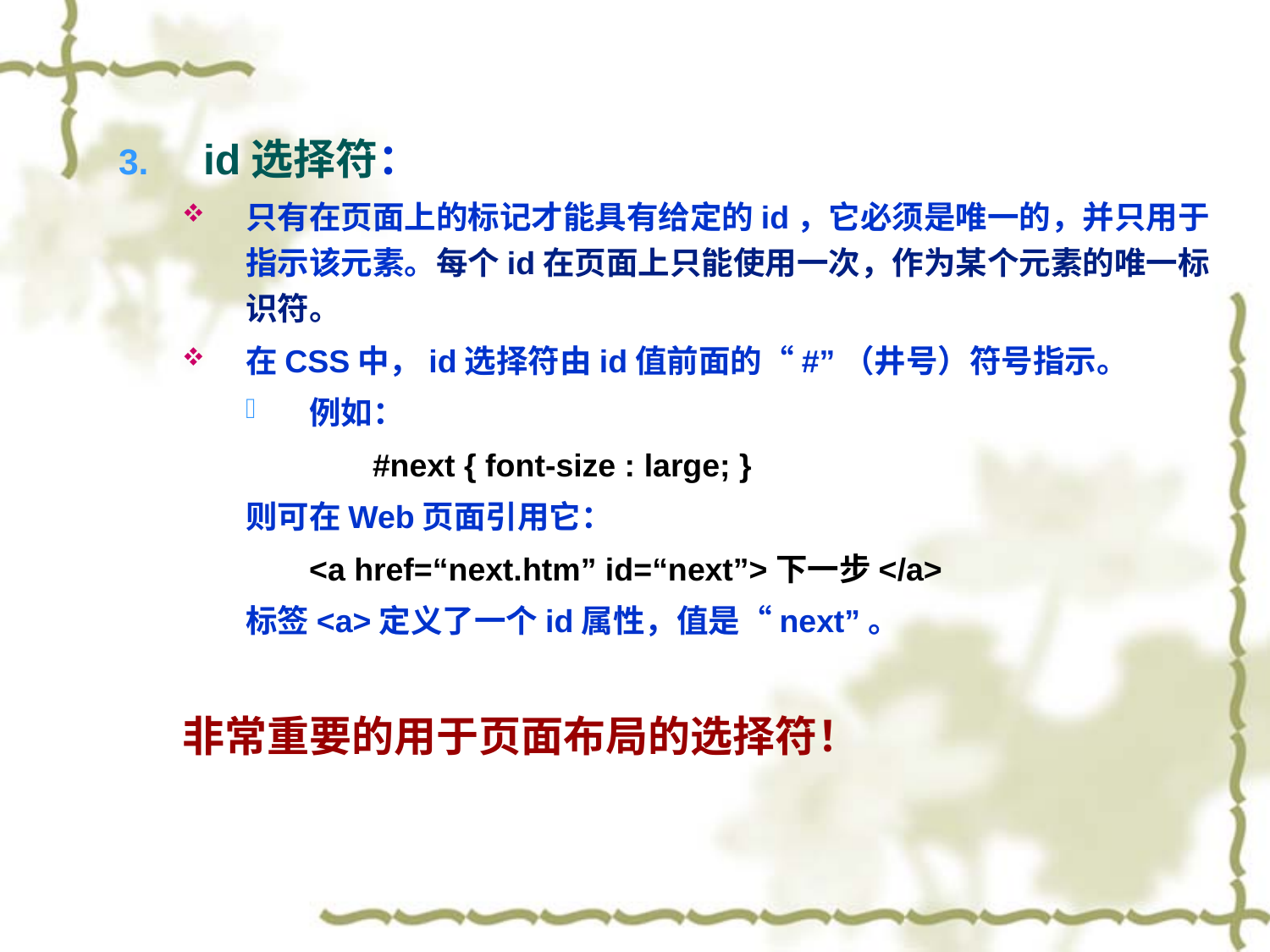

id选择符：
只有在页面上的标记才能具有给定的id，它必须是唯一的，并只用于指示该元素。每个id在页面上只能使用一次，作为某个元素的唯一标识符。
在CSS中，id选择符由id值前面的“#”（井号）符号指示。
例如：
		#next { font-size : large; }
则可在Web页面引用它：
	<a href=“next.htm” id=“next”>下一步</a>
标签<a>定义了一个id属性，值是“next”。

非常重要的用于页面布局的选择符！